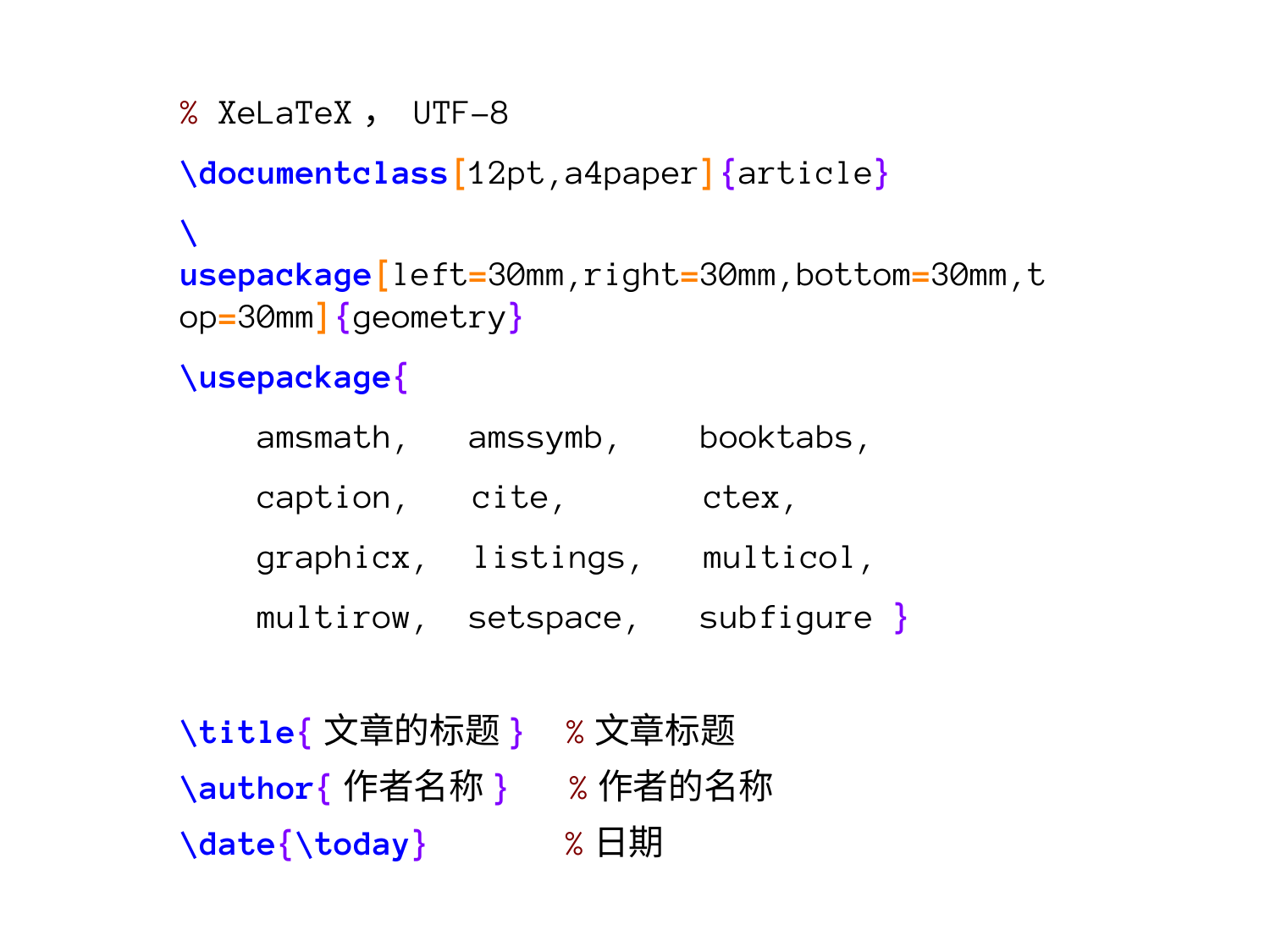

% XeLaTeX， UTF-8
\documentclass[12pt,a4paper]{article}
\usepackage[left=30mm,right=30mm,bottom=30mm,top=30mm]{geometry}
\usepackage{
    amsmath,   amssymb,    booktabs,
    caption,	  cite,       ctex,
    graphicx,	  listings,   multicol,
    multirow,  setspace,   subfigure }

\title{文章的标题}  %文章标题
\author{作者名称}   %作者的名称
\date{\today}       %日期